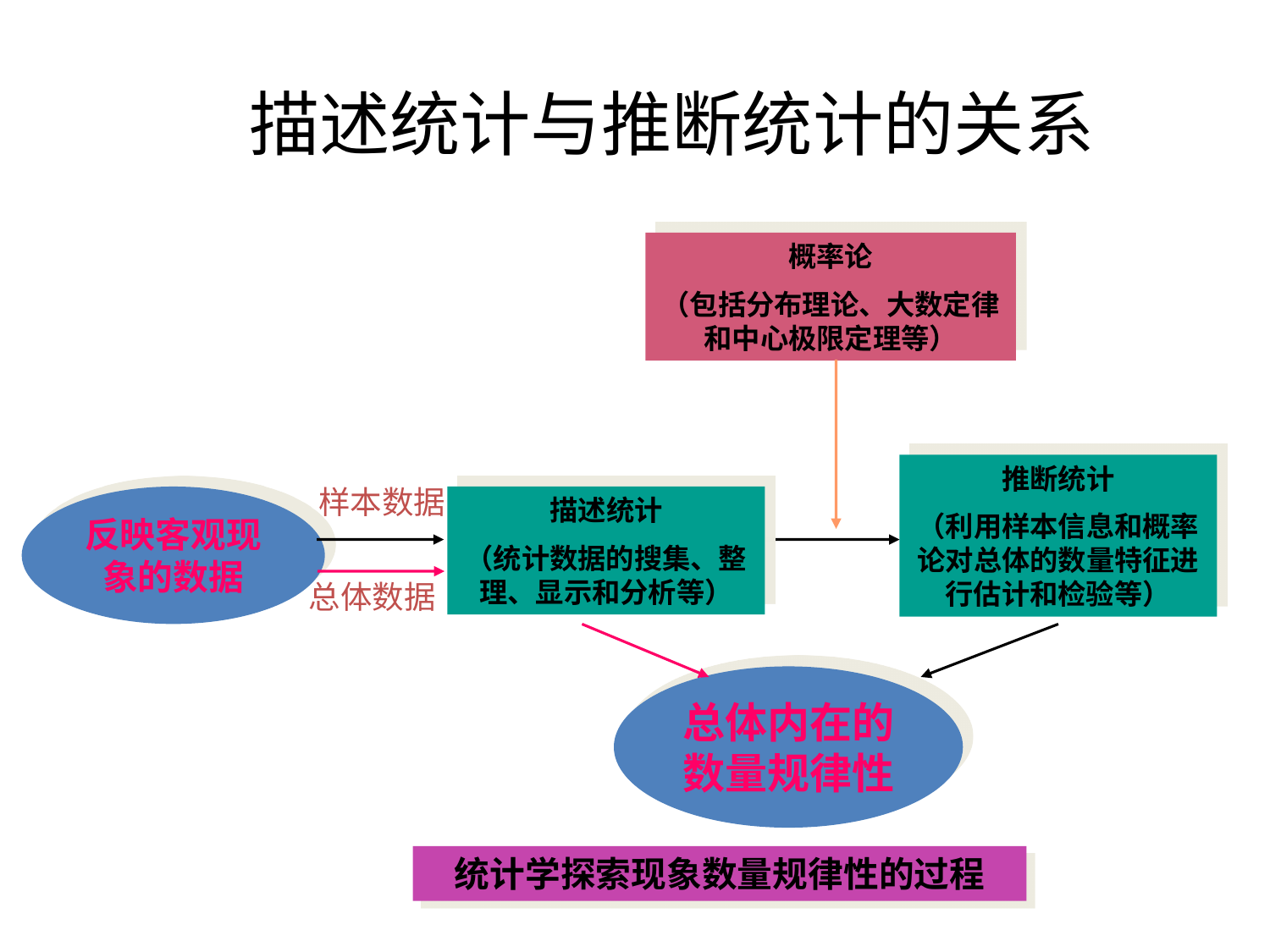

# 描述统计与推断统计的关系
概率论
（包括分布理论、大数定律和中心极限定理等）

推断统计
（利用样本信息和概率论对总体的数量特征进行估计和检验等）

样本数据

反映客观现象的数据
描述统计
（统计数据的搜集、整理、显示和分析等）
总体数据

总体内在的数量规律性
统计学探索现象数量规律性的过程